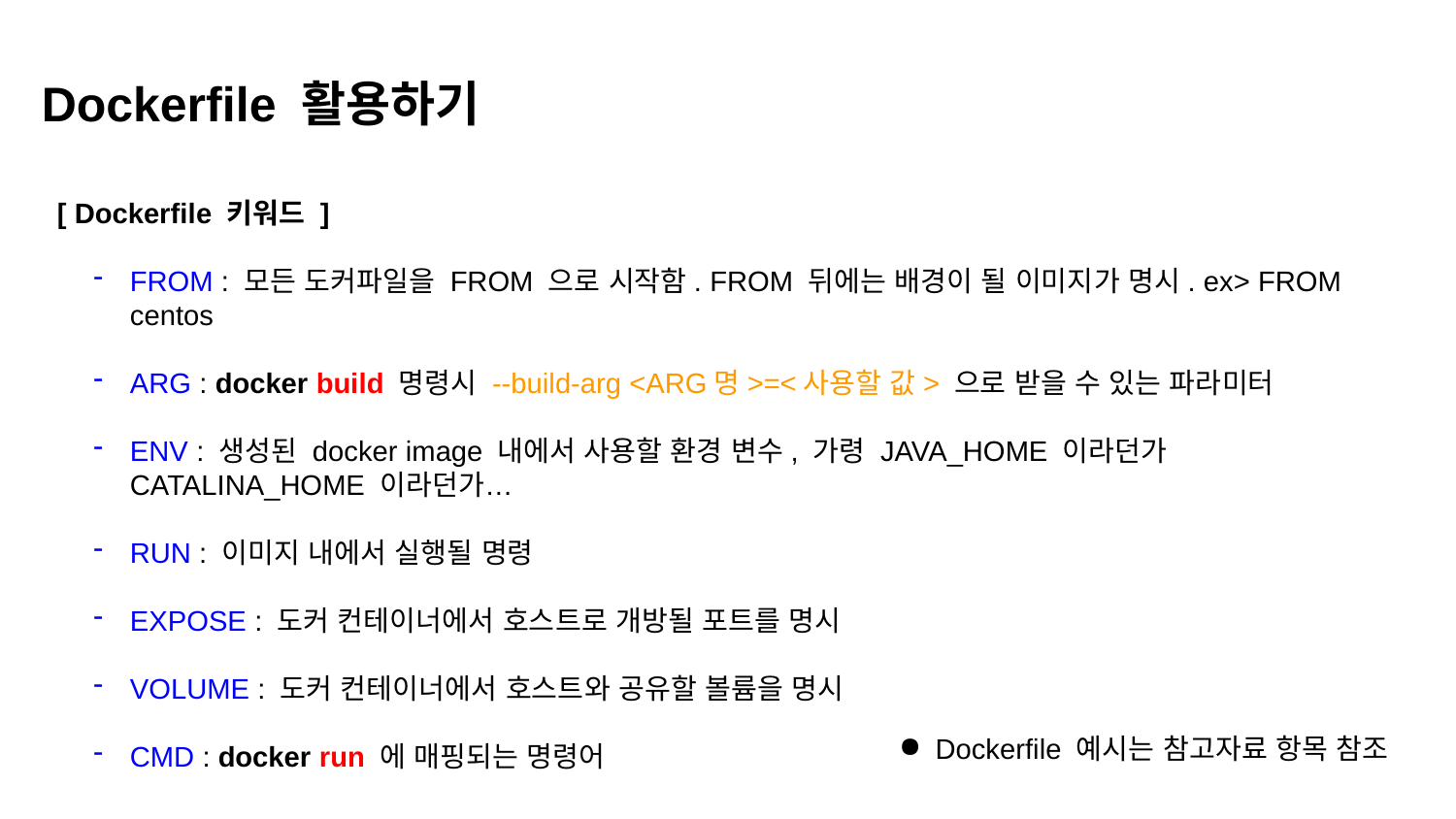

Dockerfile 활용하기
[ Dockerfile 키워드 ]

FROM : 모든 도커파일을 FROM 으로 시작함. FROM 뒤에는 배경이 될 이미지가 명시. ex> FROM centos
ARG : docker build 명령시 --build-arg <ARG명>=<사용할 값> 으로 받을 수 있는 파라미터
ENV : 생성된 docker image 내에서 사용할 환경 변수, 가령 JAVA_HOME 이라던가 CATALINA_HOME 이라던가…
RUN : 이미지 내에서 실행될 명령
EXPOSE : 도커 컨테이너에서 호스트로 개방될 포트를 명시
VOLUME : 도커 컨테이너에서 호스트와 공유할 볼륨을 명시
CMD : docker run 에 매핑되는 명령어
Dockerfile 예시는 참고자료 항목 참조